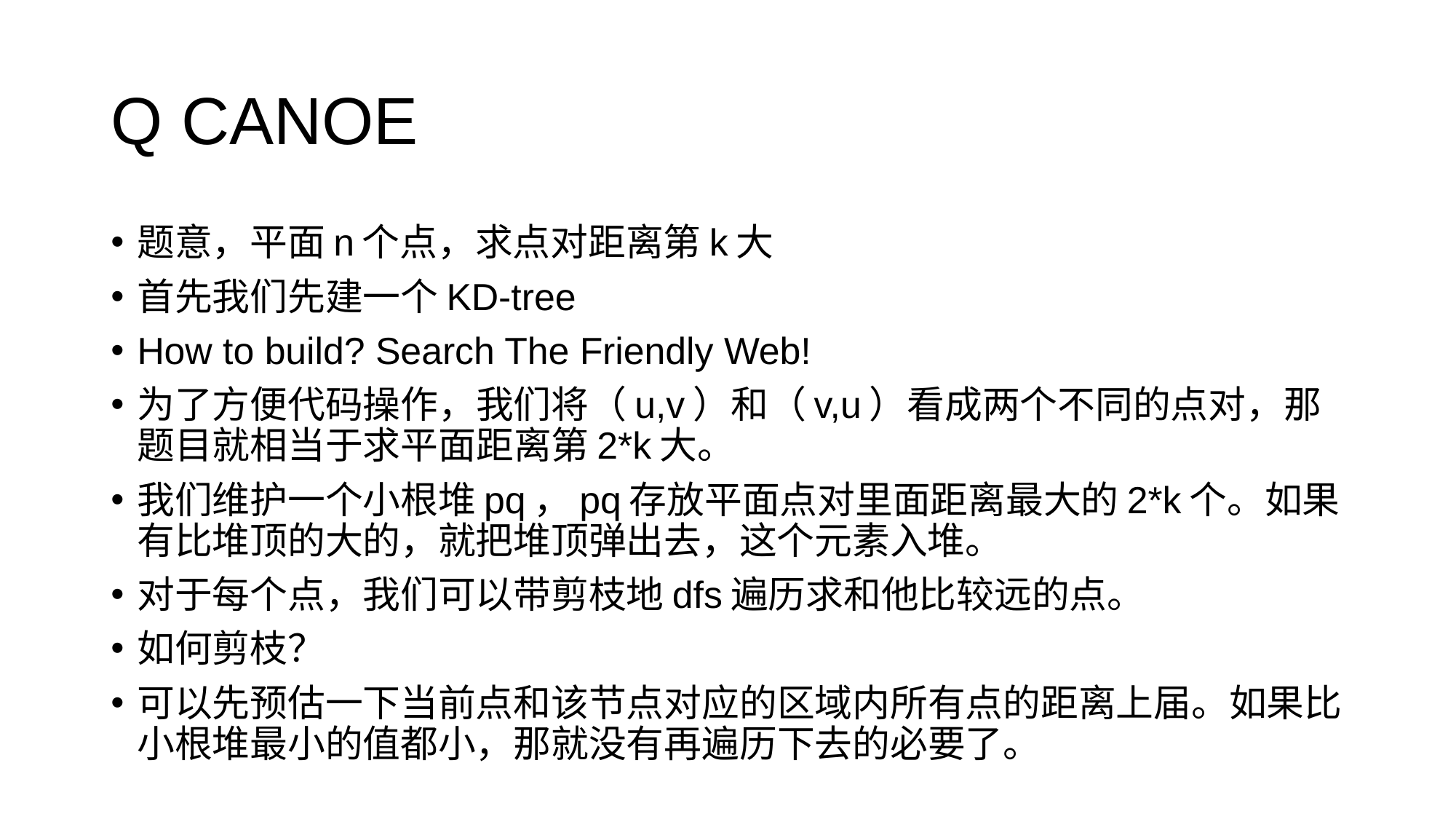

# Q CANOE
题意，平面n个点，求点对距离第k大
首先我们先建一个KD-tree
How to build? Search The Friendly Web!
为了方便代码操作，我们将（u,v）和（v,u）看成两个不同的点对，那题目就相当于求平面距离第2*k大。
我们维护一个小根堆pq，pq存放平面点对里面距离最大的2*k个。如果有比堆顶的大的，就把堆顶弹出去，这个元素入堆。
对于每个点，我们可以带剪枝地dfs遍历求和他比较远的点。
如何剪枝？
可以先预估一下当前点和该节点对应的区域内所有点的距离上届。如果比小根堆最小的值都小，那就没有再遍历下去的必要了。